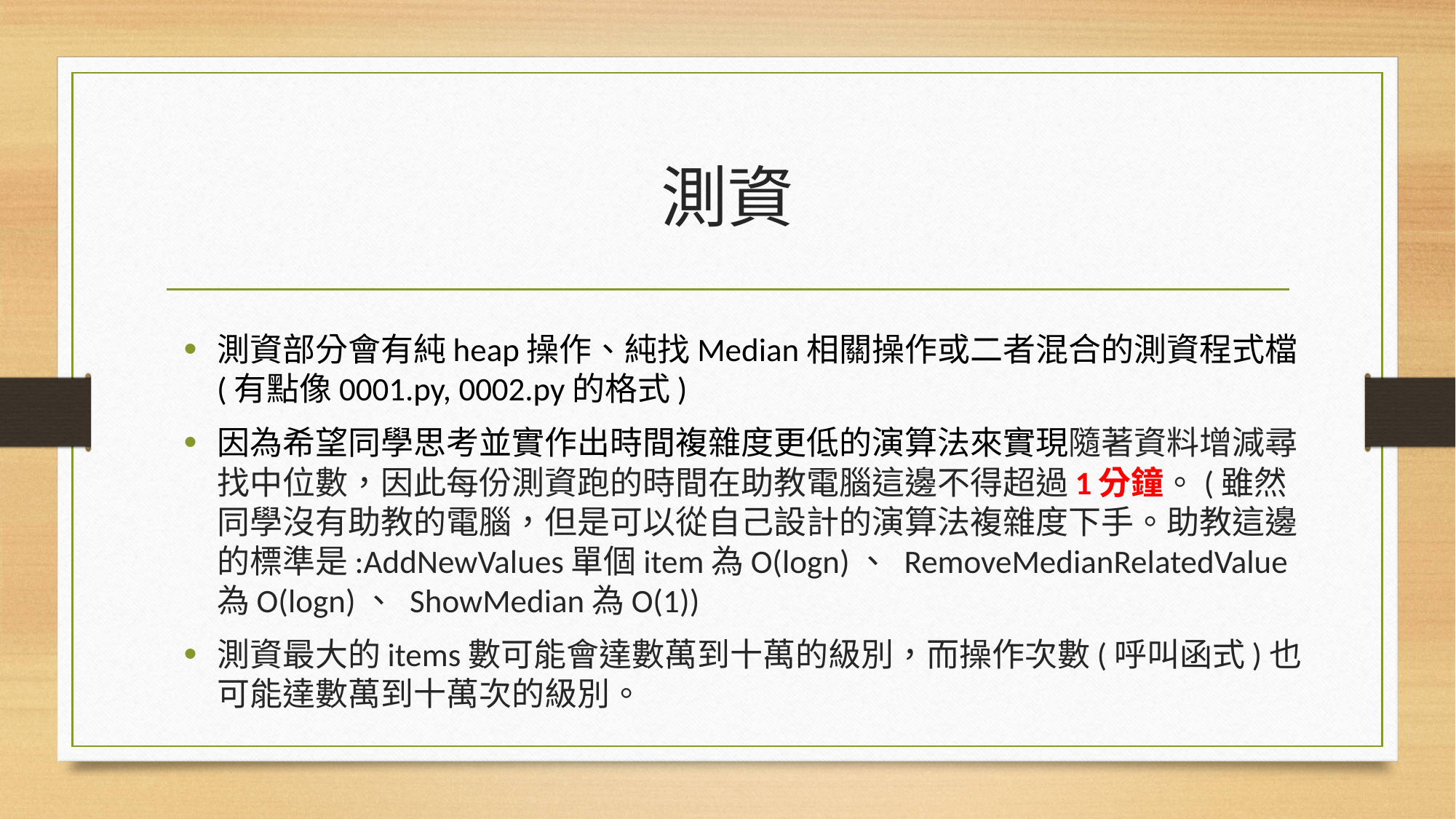

# 測資
測資部分會有純heap操作、純找Median相關操作或二者混合的測資程式檔(有點像0001.py, 0002.py的格式)
因為希望同學思考並實作出時間複雜度更低的演算法來實現隨著資料增減尋找中位數，因此每份測資跑的時間在助教電腦這邊不得超過1分鐘。(雖然同學沒有助教的電腦，但是可以從自己設計的演算法複雜度下手。助教這邊的標準是:AddNewValues單個item為O(logn)、 RemoveMedianRelatedValue為O(logn)、 ShowMedian為O(1))
測資最大的items數可能會達數萬到十萬的級別，而操作次數(呼叫函式)也可能達數萬到十萬次的級別。